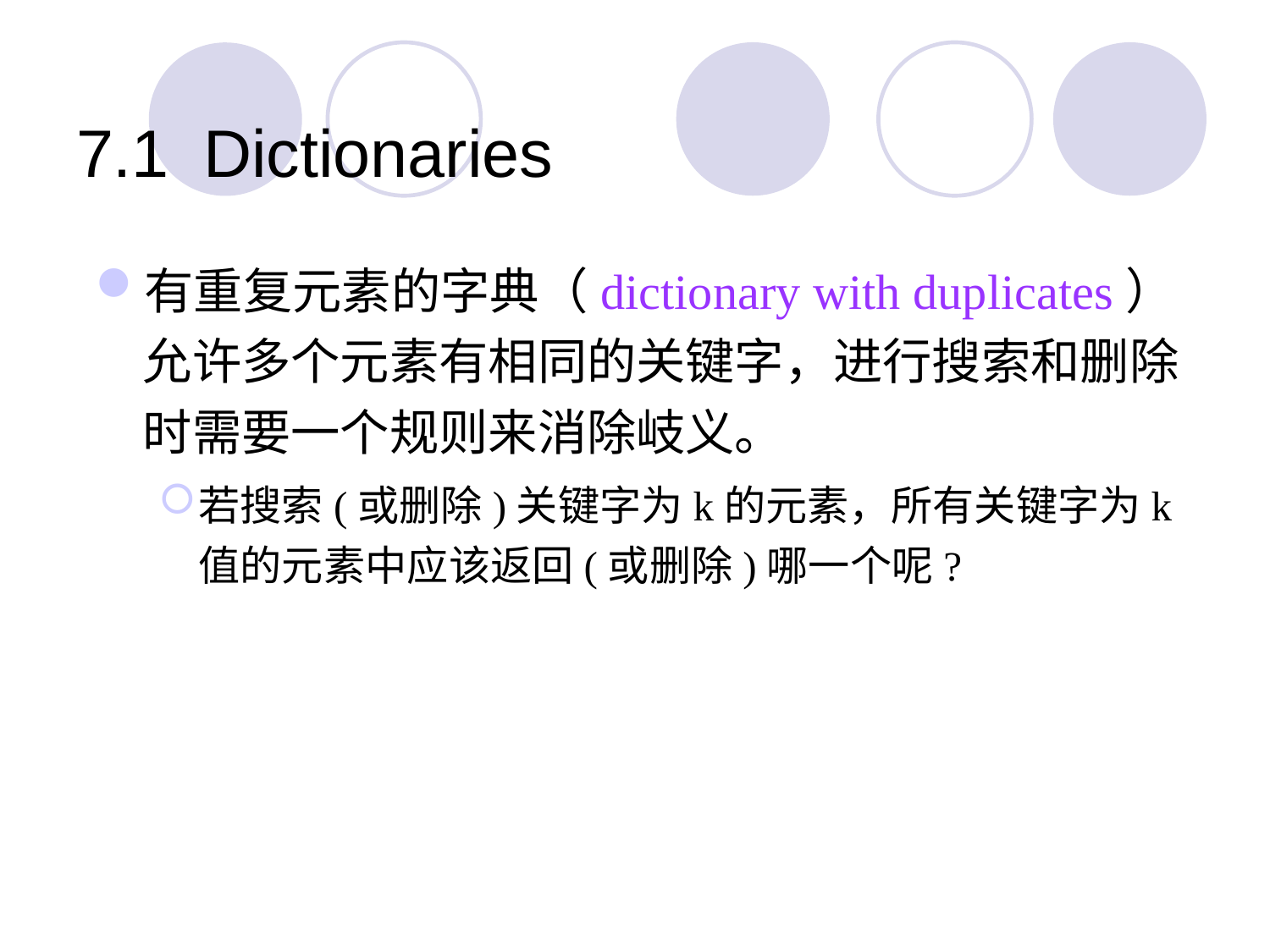

15
7.1	Dictionaries

有重复元素的字典（dictionary with duplicates）允许多个元素有相同的关键字，进行搜索和删除时需要一个规则来消除岐义。
若搜索(或删除)关键字为k的元素，所有关键字为k值的元素中应该返回(或删除)哪一个呢?